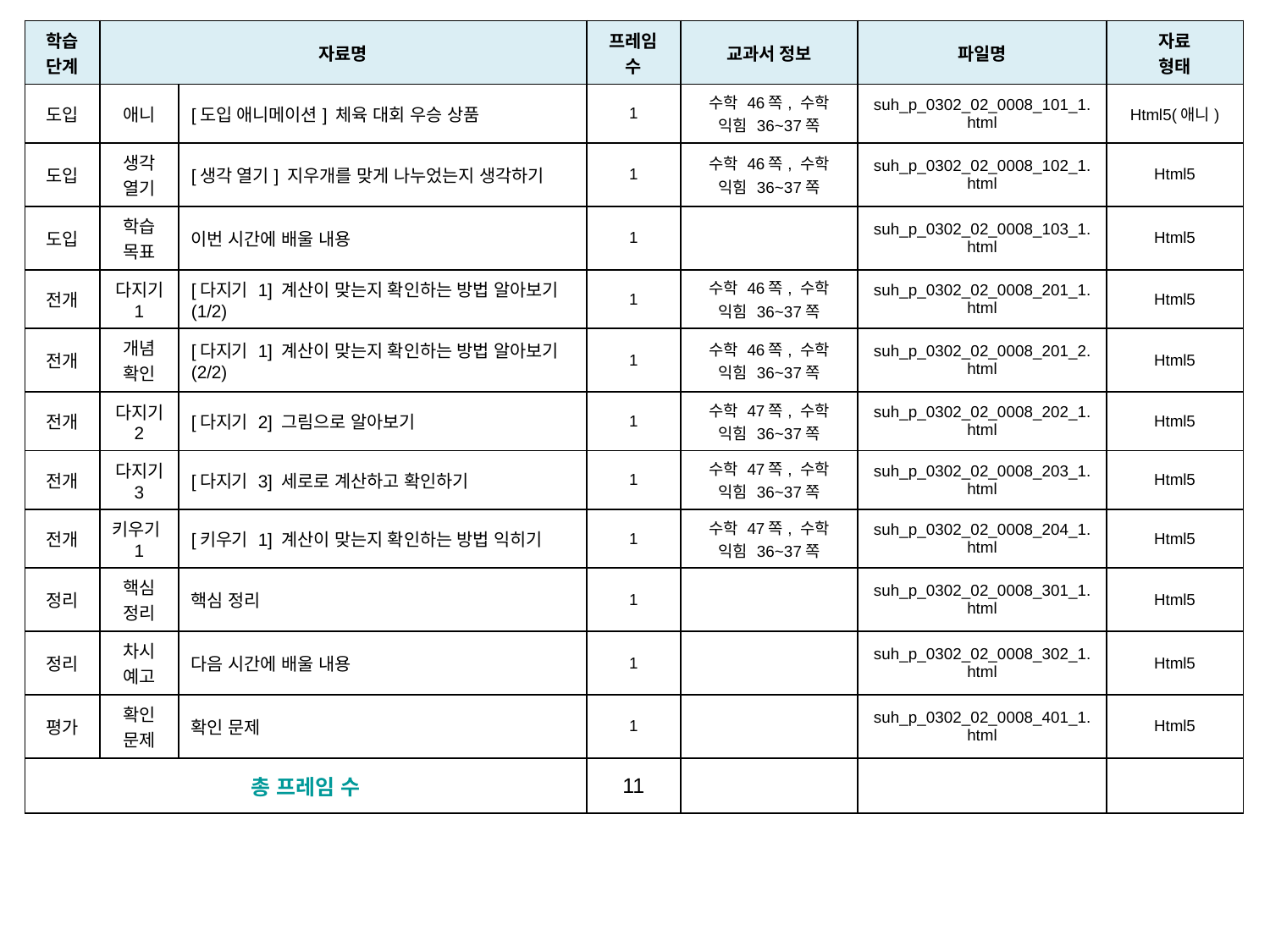

| 학습 단계 | 자료명 |  | 프레임 수 | 교과서 정보 | 파일명 | 자료 형태 |
| --- | --- | --- | --- | --- | --- | --- |
| 도입 | 애니 | [도입 애니메이션] 체육 대회 우승 상품 | 1 | 수학 46쪽, 수학 익힘 36~37쪽 | suh\_p\_0302\_02\_0008\_101\_1.html | Html5(애니) |
| 도입 | 생각 열기 | [생각 열기] 지우개를 맞게 나누었는지 생각하기 | 1 | 수학 46쪽, 수학 익힘 36~37쪽 | suh\_p\_0302\_02\_0008\_102\_1.html | Html5 |
| 도입 | 학습 목표 | 이번 시간에 배울 내용 | 1 |  | suh\_p\_0302\_02\_0008\_103\_1.html | Html5 |
| 전개 | 다지기 1 | [다지기 1] 계산이 맞는지 확인하는 방법 알아보기 (1/2) | 1 | 수학 46쪽, 수학 익힘 36~37쪽 | suh\_p\_0302\_02\_0008\_201\_1.html | Html5 |
| 전개 | 개념 확인 | [다지기 1] 계산이 맞는지 확인하는 방법 알아보기 (2/2) | 1 | 수학 46쪽, 수학 익힘 36~37쪽 | suh\_p\_0302\_02\_0008\_201\_2.html | Html5 |
| 전개 | 다지기 2 | [다지기 2] 그림으로 알아보기 | 1 | 수학 47쪽, 수학 익힘 36~37쪽 | suh\_p\_0302\_02\_0008\_202\_1.html | Html5 |
| 전개 | 다지기 3 | [다지기 3] 세로로 계산하고 확인하기 | 1 | 수학 47쪽, 수학 익힘 36~37쪽 | suh\_p\_0302\_02\_0008\_203\_1.html | Html5 |
| 전개 | 키우기1 | [키우기 1] 계산이 맞는지 확인하는 방법 익히기 | 1 | 수학 47쪽, 수학 익힘 36~37쪽 | suh\_p\_0302\_02\_0008\_204\_1.html | Html5 |
| 정리 | 핵심 정리 | 핵심 정리 | 1 |  | suh\_p\_0302\_02\_0008\_301\_1.html | Html5 |
| 정리 | 차시 예고 | 다음 시간에 배울 내용 | 1 |  | suh\_p\_0302\_02\_0008\_302\_1.html | Html5 |
| 평가 | 확인 문제 | 확인 문제 | 1 |  | suh\_p\_0302\_02\_0008\_401\_1.html | Html5 |
| 총 프레임 수 |  |  | 11 |  |  |  |